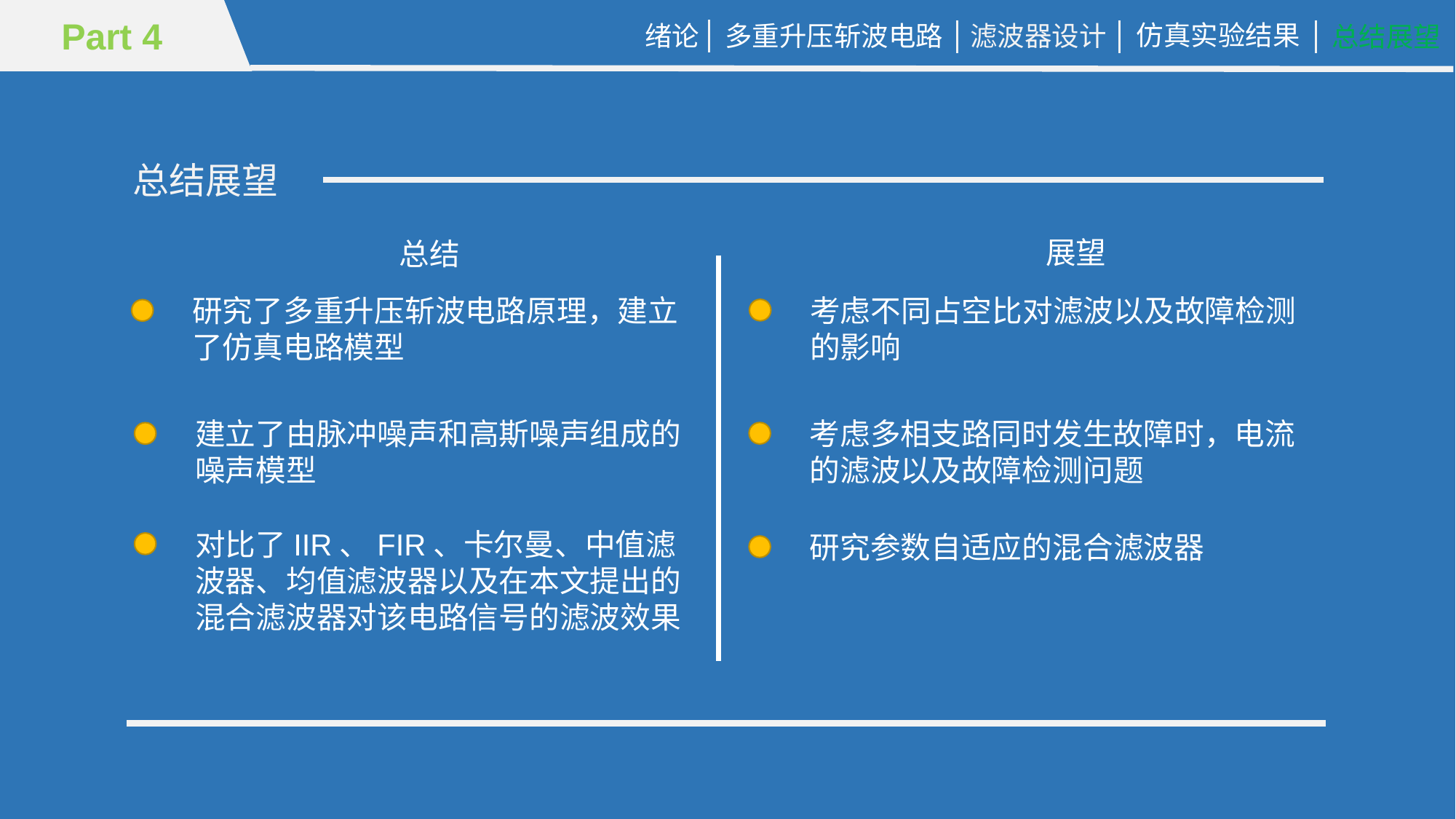

Part 4

仿真实验结果
滤波器设计
绪论
多重升压斩波电路
总结展望

总结展望
展望
总结
考虑不同占空比对滤波以及故障检测的影响

研究了多重升压斩波电路原理，建立了仿真电路模型

考虑多相支路同时发生故障时，电流的滤波以及故障检测问题

建立了由脉冲噪声和高斯噪声组成的噪声模型

对比了IIR、FIR、卡尔曼、中值滤波器、均值滤波器以及在本文提出的混合滤波器对该电路信号的滤波效果

研究参数自适应的混合滤波器